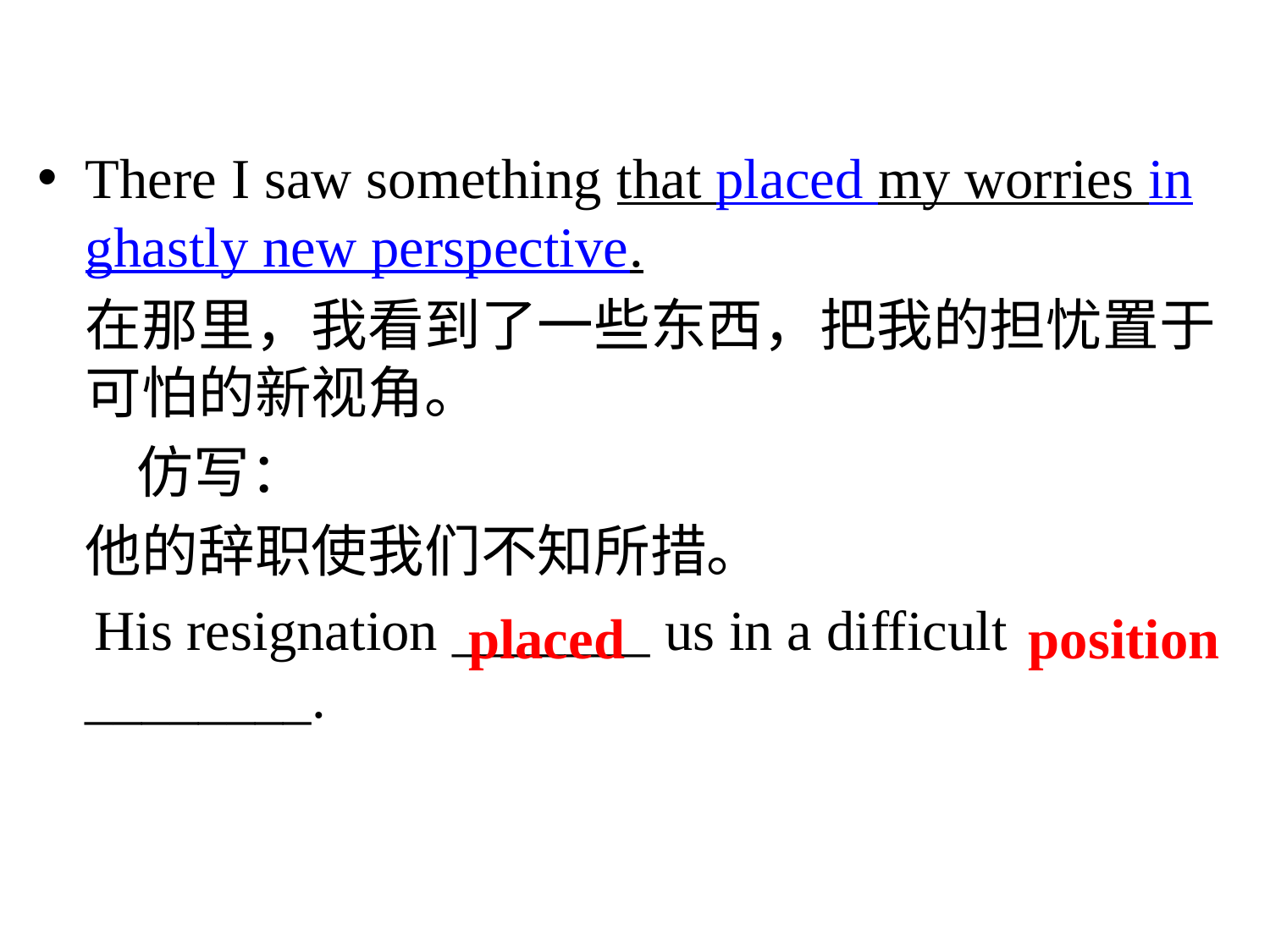

There I saw something that placed my worries in ghastly new perspective.
	在那里，我看到了一些东西，把我的担忧置于可怕的新视角。
	   仿写：
	他的辞职使我们不知所措。
    His resignation _______ us in a difficult ________.
position
placed